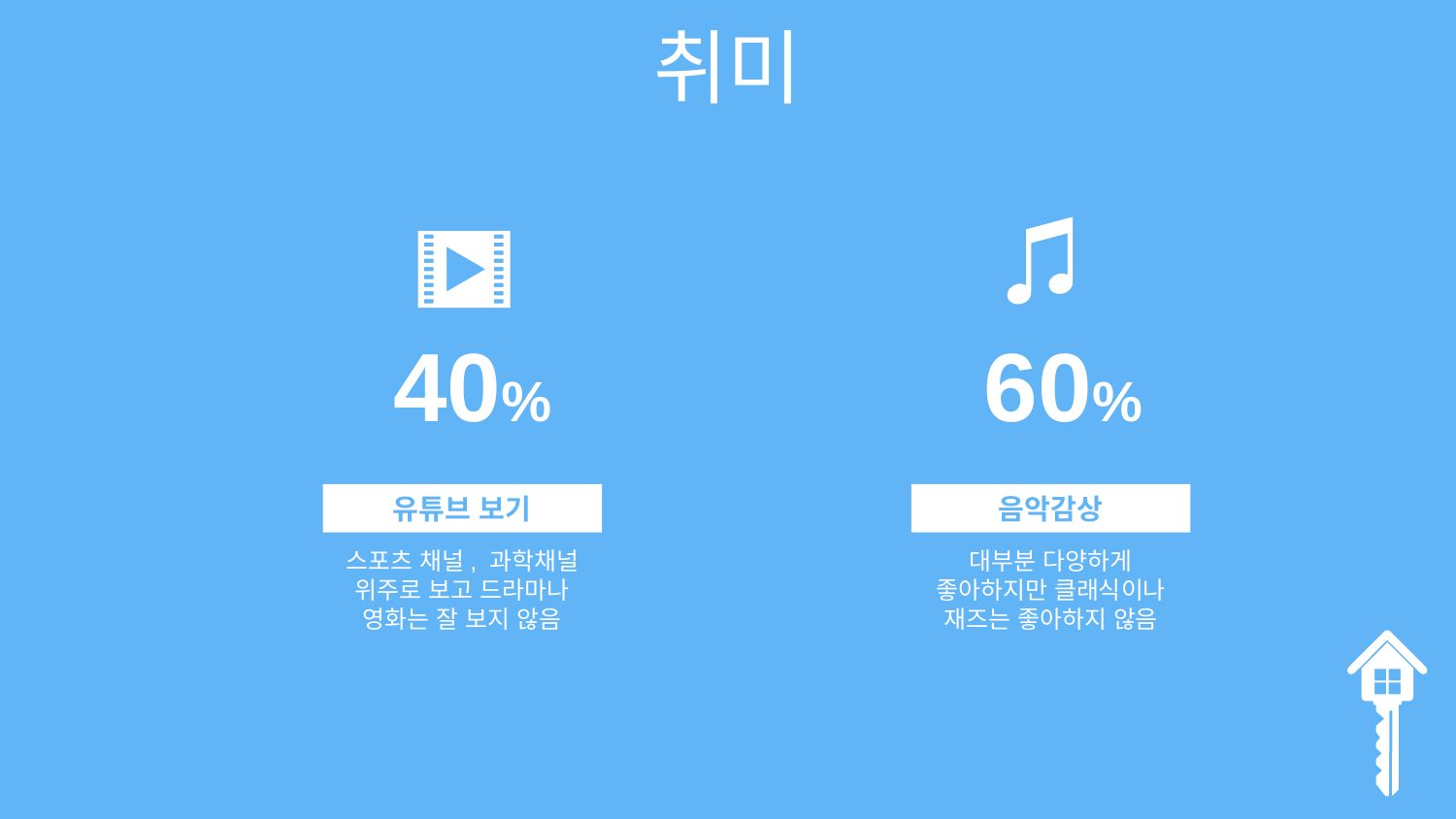

취미

40%
60%
유튜브 보기
스포츠 채널, 과학채널 위주로 보고 드라마나 영화는 잘 보지 않음
음악감상
대부분 다양하게 좋아하지만 클래식이나 재즈는 좋아하지 않음